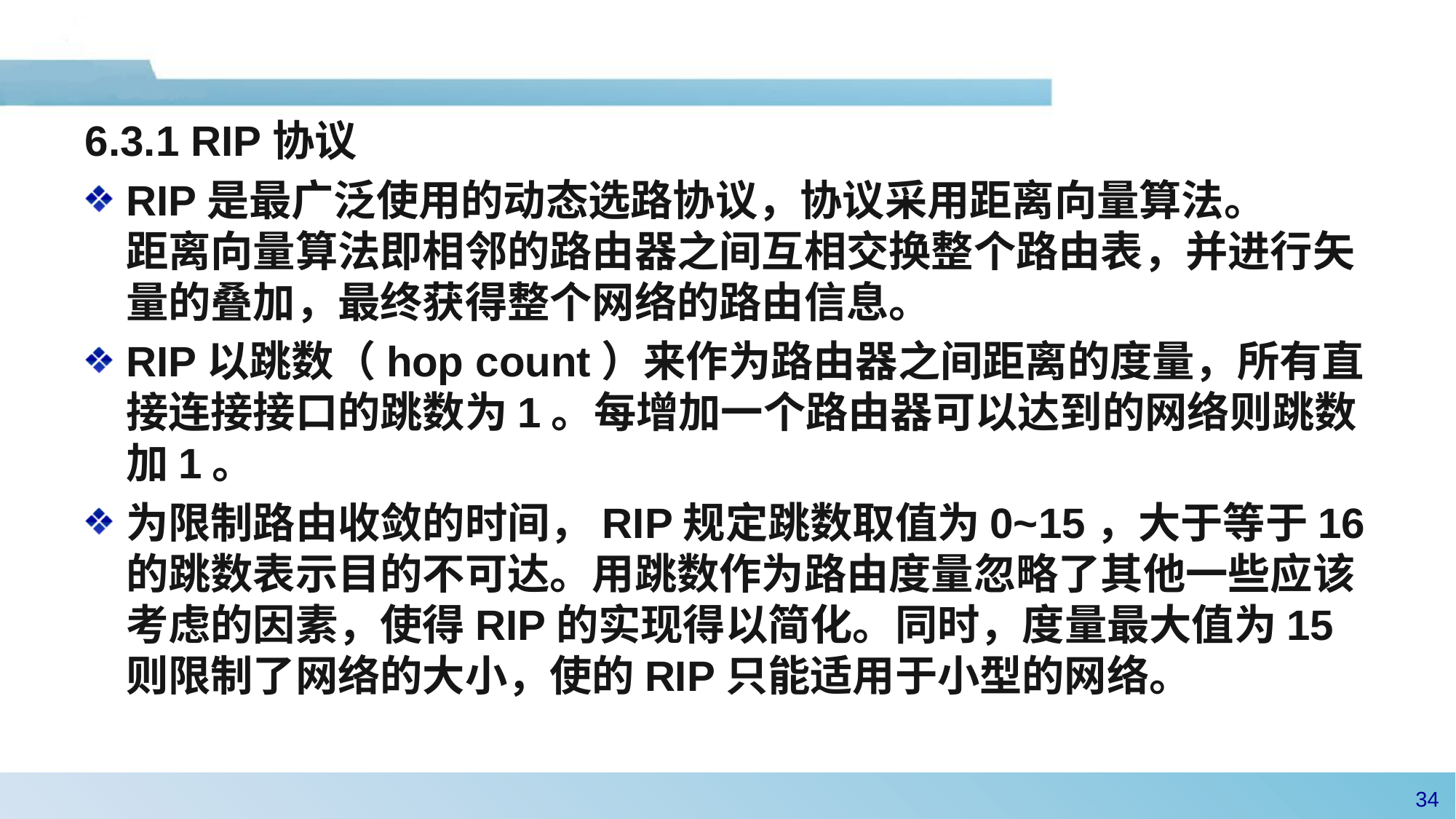

6.3.1 RIP协议
RIP是最广泛使用的动态选路协议，协议采用距离向量算法。
距离向量算法即相邻的路由器之间互相交换整个路由表，并进行矢量的叠加，最终获得整个网络的路由信息。
RIP以跳数（hop count）来作为路由器之间距离的度量，所有直接连接接口的跳数为1。每增加一个路由器可以达到的网络则跳数加1。
为限制路由收敛的时间，RIP规定跳数取值为0~15，大于等于16的跳数表示目的不可达。用跳数作为路由度量忽略了其他一些应该考虑的因素，使得RIP的实现得以简化。同时，度量最大值为15则限制了网络的大小，使的RIP只能适用于小型的网络。
34